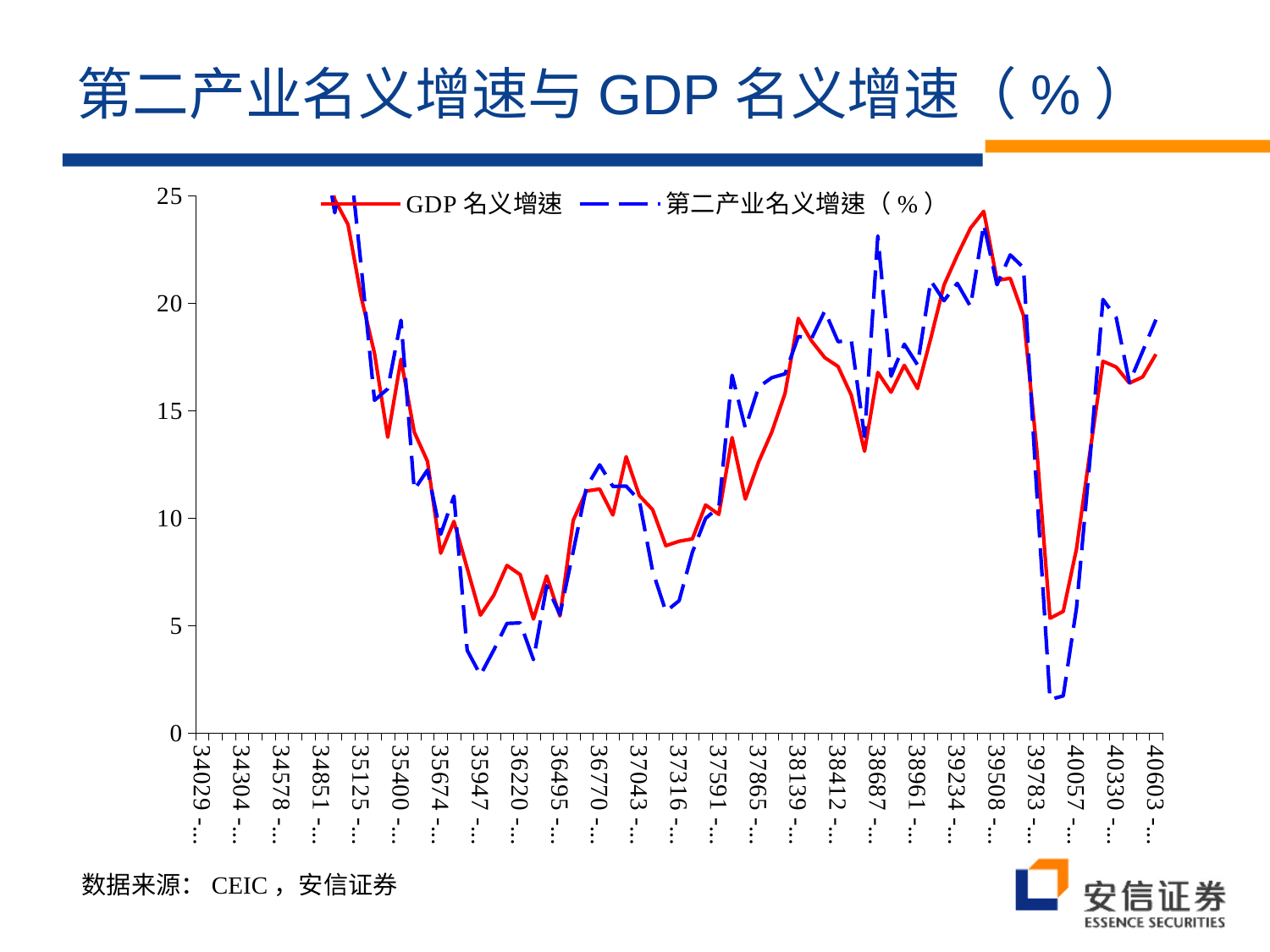

# 第二产业名义增速与GDP名义增速（%）

### Chart

| Category | GDP名义增速 | 第二产业名义增速（%） |
|---|---|---|
| 34029 | 30.681703958345874 | 42.220531033316426 |
| 34121 | 26.50602409638554 | 39.64021305818901 |
| 34213 | 27.089361463044657 | 36.1444160043109 |
| 34304 | 38.6024551463645 | 44.37278106508875 |
| 34394 | 39.44619644642722 | 40.02318806112135 |
| 34486 | 37.82170831779189 | 40.005757604836354 |
| 34578 | 37.565207780725 | 41.06718780922224 |
| 34669 | 32.86295816868787 | 26.988811016844963 |
| 34759 | 30.820655951107028 | 32.20738413197174 |
| 34851 | 27.28101037437981 | 27.935229609321432 |
| 34943 | 24.81019370284972 | 24.194651468654097 |
| 35034 | 23.650593219795752 | 27.54808933643167 |
| 35125 | 20.261415862039883 | 21.669798140386362 |
| 35217 | 17.65881594148455 | 15.470849014907007 |
| 35309 | 13.751528805922135 | 16.00773770862163 |
| 35400 | 17.377961858058892 | 19.196852186895093 |
| 35490 | 13.992511149131914 | 11.311291493433643 |
| 35582 | 12.632073539510614 | 12.230032245342985 |
| 35674 | 8.357053527471066 | 9.23818449591644 |
| 35765 | 9.835493629518455 | 11.013459007345164 |
| 35855 | 7.655920328233903 | 3.8370783186103097 |
| 35947 | 5.475569056991277 | 2.6891833233427604 |
| 36039 | 6.3943681096296965 | 3.8440539727462237 |
| 36130 | 7.786301898627229 | 5.09045014724441 |
| 36220 | 7.361738842257437 | 5.112423062429342 |
| 36312 | 5.292727696816641 | 3.4037842190016225 |
| 36404 | 7.29807338323721 | 6.84556701252157 |
| 36495 | 5.4306508350399705 | 5.508952616638751 |
| 36586 | 9.88467085690563 | 8.436902485659644 |
| 36678 | 11.24959066129874 | 11.429600358178734 |
| 36770 | 11.345285530643709 | 12.469496580604348 |
| 36861 | 10.134133439951313 | 11.466192968689429 |
| 36951 | 12.846902697728483 | 11.481355320896865 |
| 37043 | 11.03925337211922 | 10.80840284753461 |
| 37135 | 10.386494270582933 | 7.5288403157255885 |
| 37226 | 8.705918636814914 | 5.6458101250153865 |
| 37316 | 8.910920835211071 | 6.146089832305846 |
| 37408 | 9.020560281310166 | 8.398300475330897 |
| 37500 | 10.601735194827924 | 9.980237154150172 |
| 37591 | 10.163430564175302 | 10.495599068555025 |
| 37681 | 13.737946145327996 | 16.63745735016467 |
| 37773 | 10.877051202740546 | 14.182659094049274 |
| 37865 | 12.60175597411471 | 16.08492453585211 |
| 37956 | 13.996941731945483 | 16.526061168362066 |
| 38047 | 15.795272644117842 | 16.7017508202433 |
| 38139 | 19.280100364110137 | 18.44143272023231 |
| 38231 | 18.234390503401027 | 18.341344121339045 |
| 38322 | 17.454904867803293 | 19.629532735793283 |
| 38412 | 17.045774163240626 | 18.197707326478934 |
| 38504 | 15.708673445936622 | 18.268879186114063 |
| 38596 | 13.10029649888655 | 13.78338124000413 |
| 38687 | 16.76928786853319 | 23.117485801081045 |
| 38777 | 15.845633912274339 | 16.593695732252797 |
| 38869 | 17.098880248252144 | 18.080264791063296 |
| 38961 | 16.020686650172973 | 17.119597090276773 |
| 39052 | 18.347167412413203 | 21.033690324417083 |
| 39142 | 20.831775192317057 | 20.105796005650742 |
| 39234 | 22.210546422962604 | 20.912832936999916 |
| 39326 | 23.480573681904637 | 19.837453221668657 |
| 39417 | 24.264619051872042 | 23.65870475982031 |
| 39508 | 21.053255069192524 | 20.84626217374227 |
| 39600 | 21.14695186871669 | 22.2347312683038 |
| 39692 | 19.41611866736696 | 21.64155594292015 |
| 39783 | 13.195825673407072 | 11.232914907934513 |
| 39873 | 5.330313553690246 | 1.5550426812654479 |
| 39965 | 5.65093099933638 | 1.7171261502241035 |
| 40057 | 8.558508640092326 | 5.807632390198947 |
| 40148 | 12.96670381543703 | 12.579120784322285 |
| 40238 | 17.28812862942787 | 20.16334173952711 |
| 40330 | 17.02016341078418 | 19.317379526155705 |
| 40422 | 16.268808913885408 | 16.30020862904576 |
| 40513 | 16.559769821192788 | 17.756524594985773 |
| 40603 | 17.615000032527757 | 19.224889617496206 |
数据来源：CEIC，安信证券